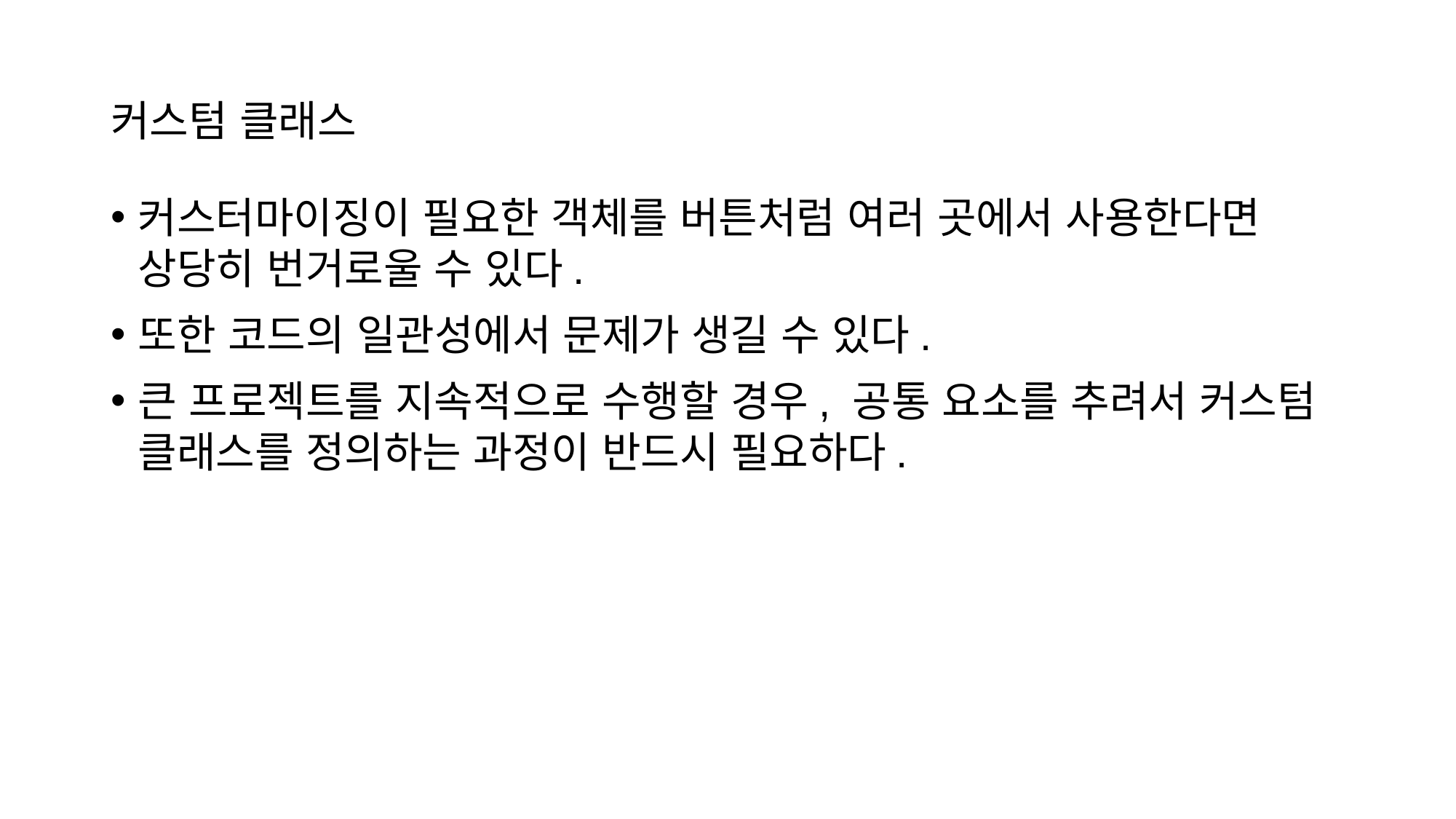

# 커스텀 클래스
커스터마이징이 필요한 객체를 버튼처럼 여러 곳에서 사용한다면 상당히 번거로울 수 있다.
또한 코드의 일관성에서 문제가 생길 수 있다.
큰 프로젝트를 지속적으로 수행할 경우, 공통 요소를 추려서 커스텀 클래스를 정의하는 과정이 반드시 필요하다.